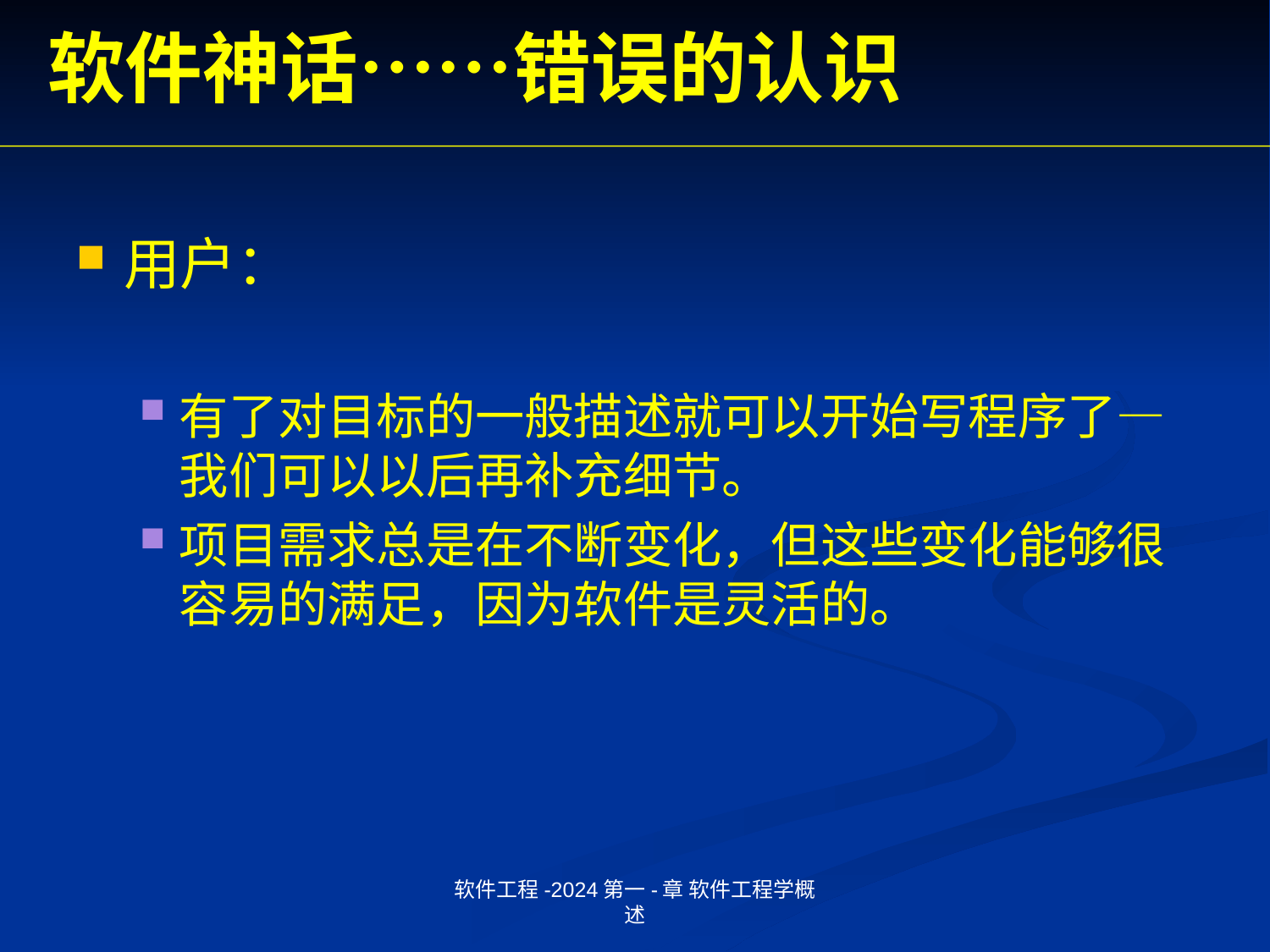

# 软件神话……错误的认识

用户：

有了对目标的一般描述就可以开始写程序了—我们可以以后再补充细节。
项目需求总是在不断变化，但这些变化能够很容易的满足，因为软件是灵活的。

软件工程-2024第一-章 软件工程学概述
32